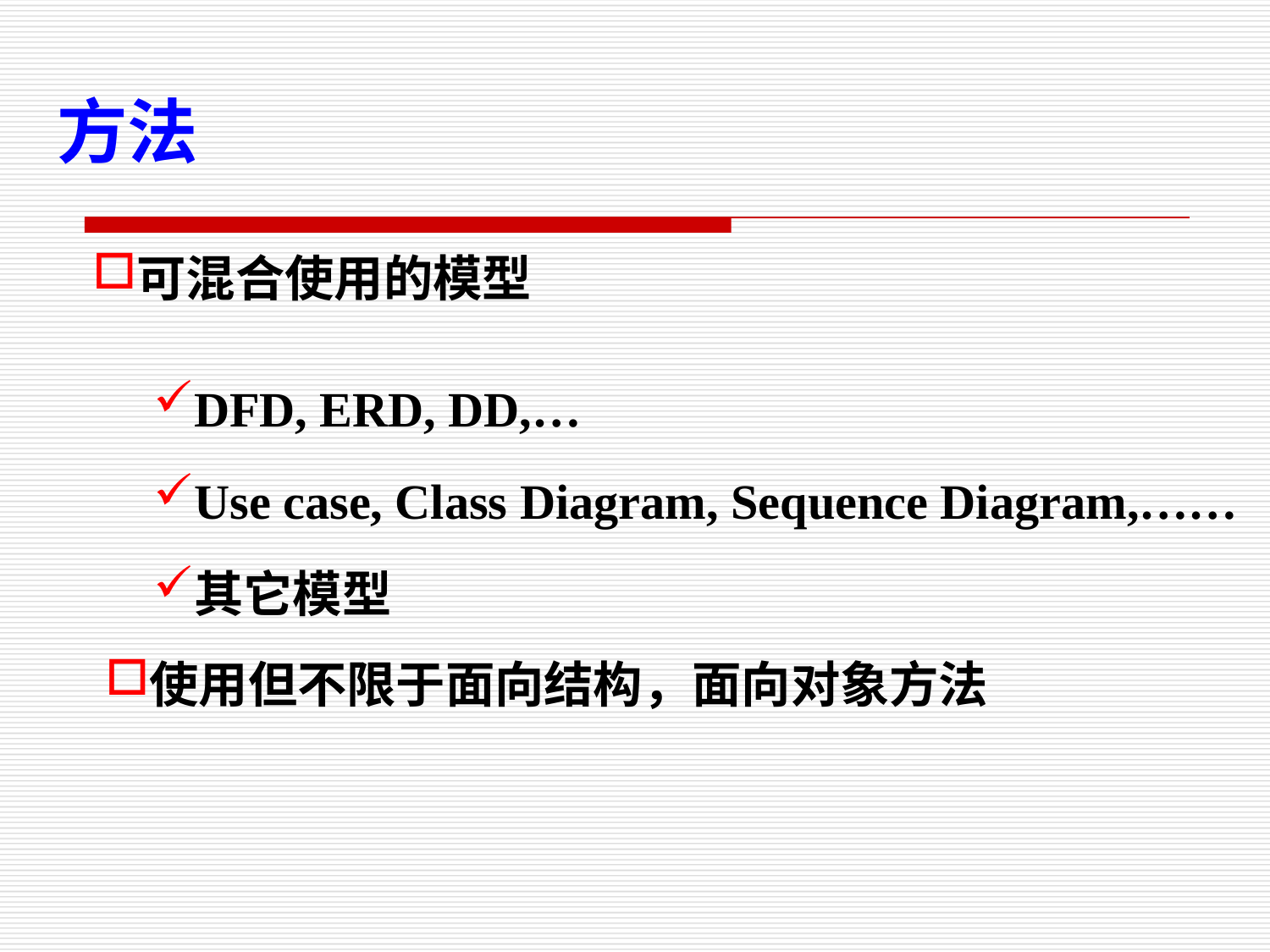

方法
可混合使用的模型
DFD, ERD, DD,…
Use case, Class Diagram, Sequence Diagram,……
其它模型

使用但不限于面向结构，面向对象方法